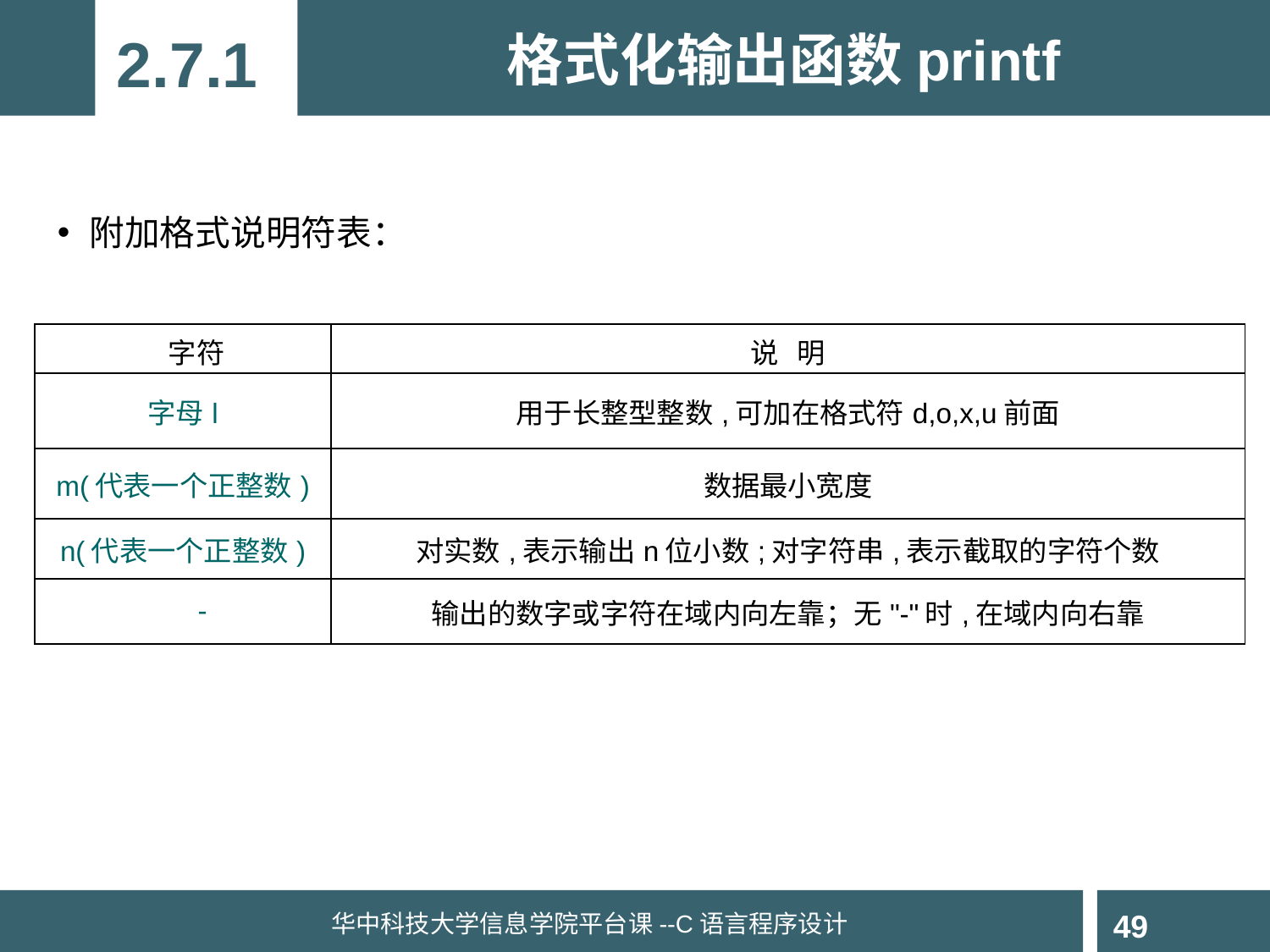

格式化输出函数printf
2.7.1
附加格式说明符表：
| 字符 | 说 明 |
| --- | --- |
| 字母l | 用于长整型整数,可加在格式符d,o,x,u前面 |
| m(代表一个正整数) | 数据最小宽度 |
| n(代表一个正整数) | 对实数,表示输出n位小数;对字符串,表示截取的字符个数 |
| - | 输出的数字或字符在域内向左靠；无"-"时,在域内向右靠 |